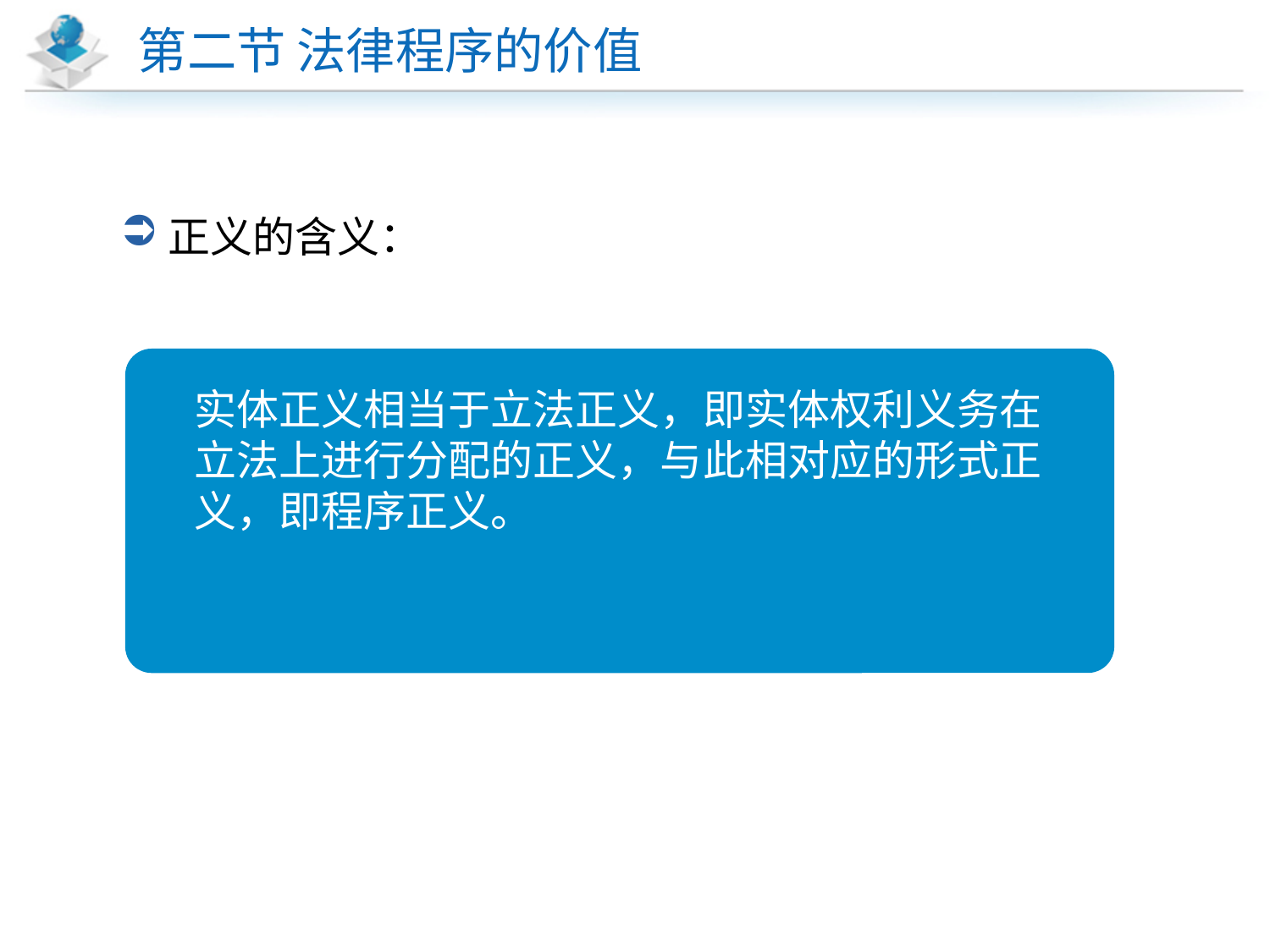

# 第二节 法律程序的价值
正义的含义：

实体正义相当于立法正义，即实体权利义务在立法上进行分配的正义，与此相对应的形式正义，即程序正义。